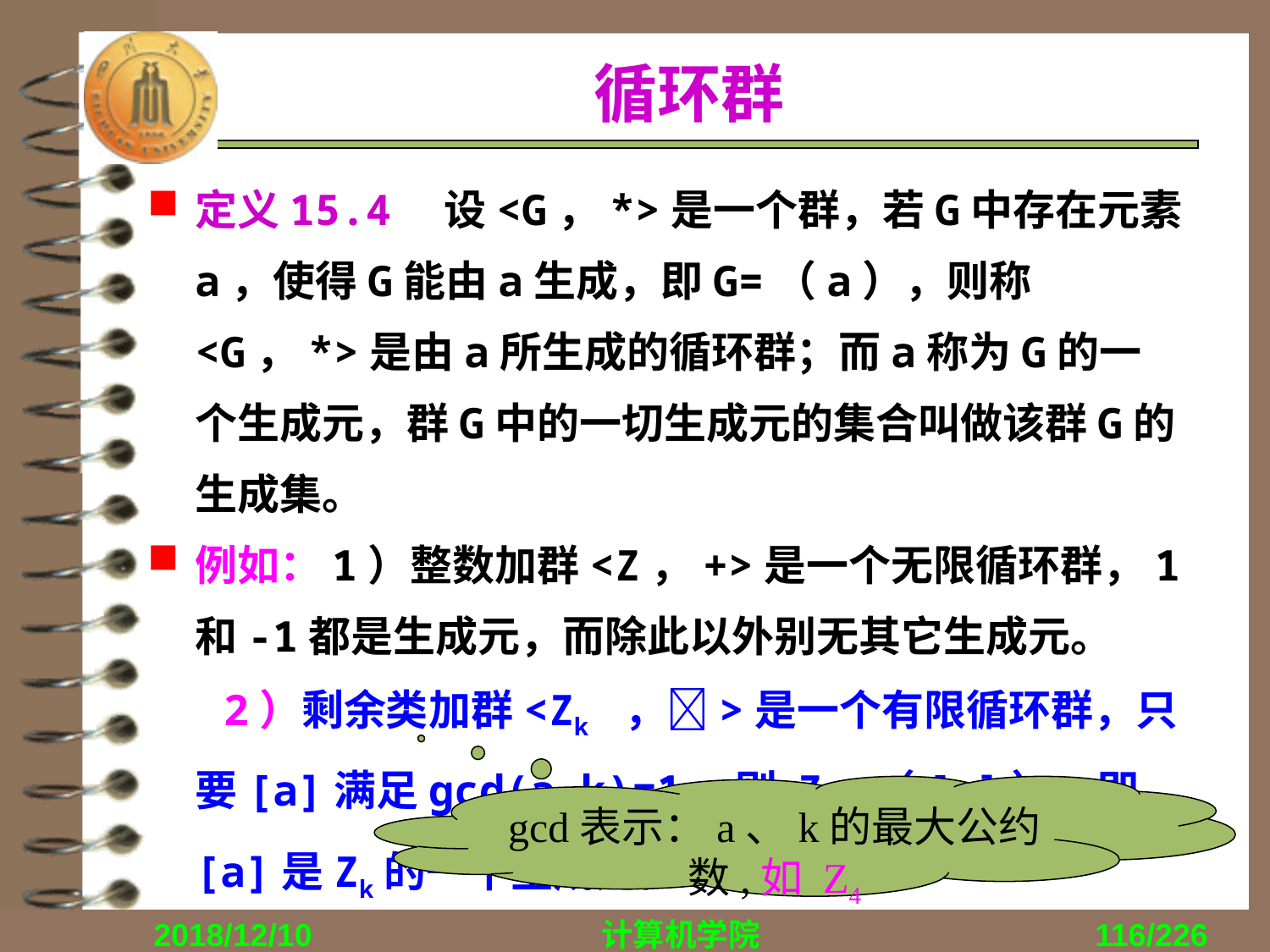

# 循环群
定义15.4　设<G，*>是一个群，若G中存在元素a，使得G能由a生成，即G=（a），则称<G，*>是由a所生成的循环群；而a称为G的一个生成元，群G中的一切生成元的集合叫做该群G的生成集。
例如：1）整数加群<Z，+>是一个无限循环群，1和-1都是生成元，而除此以外别无其它生成元。
   2）剩余类加群<Zk ，⊕>是一个有限循环群，只要[a]满足gcd(a,k)=1，则 Zk=（[a]），即[a]是Zk的一个生成元。
gcd表示：a、k的最大公约数,如 Z4
2018/12/10
计算机学院
116/226